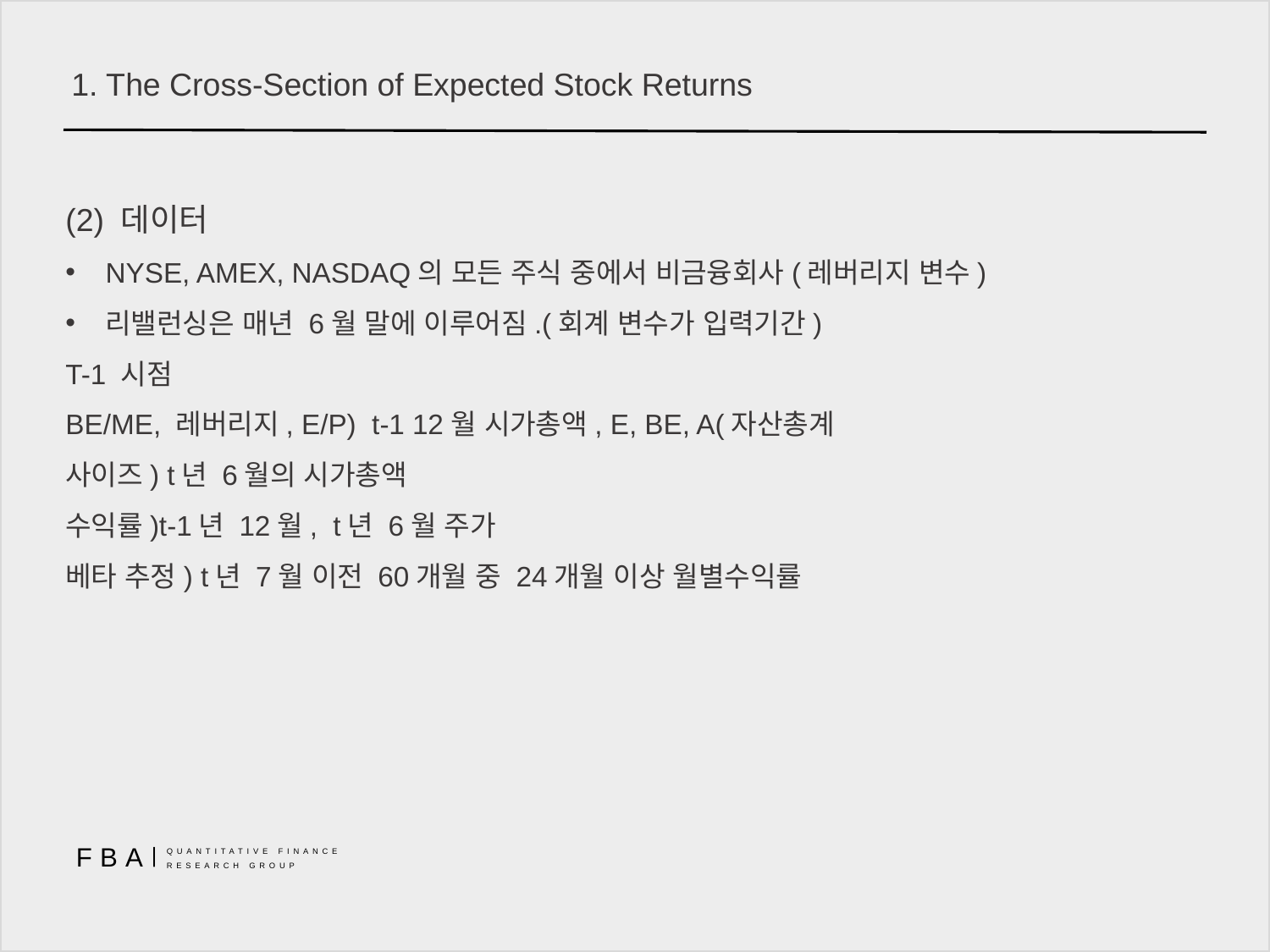

# 1. The Cross-Section of Expected Stock Returns
(2) 데이터
NYSE, AMEX, NASDAQ의 모든 주식 중에서 비금융회사(레버리지 변수)
리밸런싱은 매년 6월 말에 이루어짐.(회계 변수가 입력기간)
T-1 시점
BE/ME, 레버리지, E/P)  t-1 12월 시가총액, E, BE, A(자산총계
사이즈) t년 6월의 시가총액
수익률)t-1년 12월,  t년 6월 주가
베타 추정) t년 7월 이전 60개월 중 24개월 이상 월별수익률

FBA
|
QUANTITATIVE FINANCE
RESEARCH GROUP
4